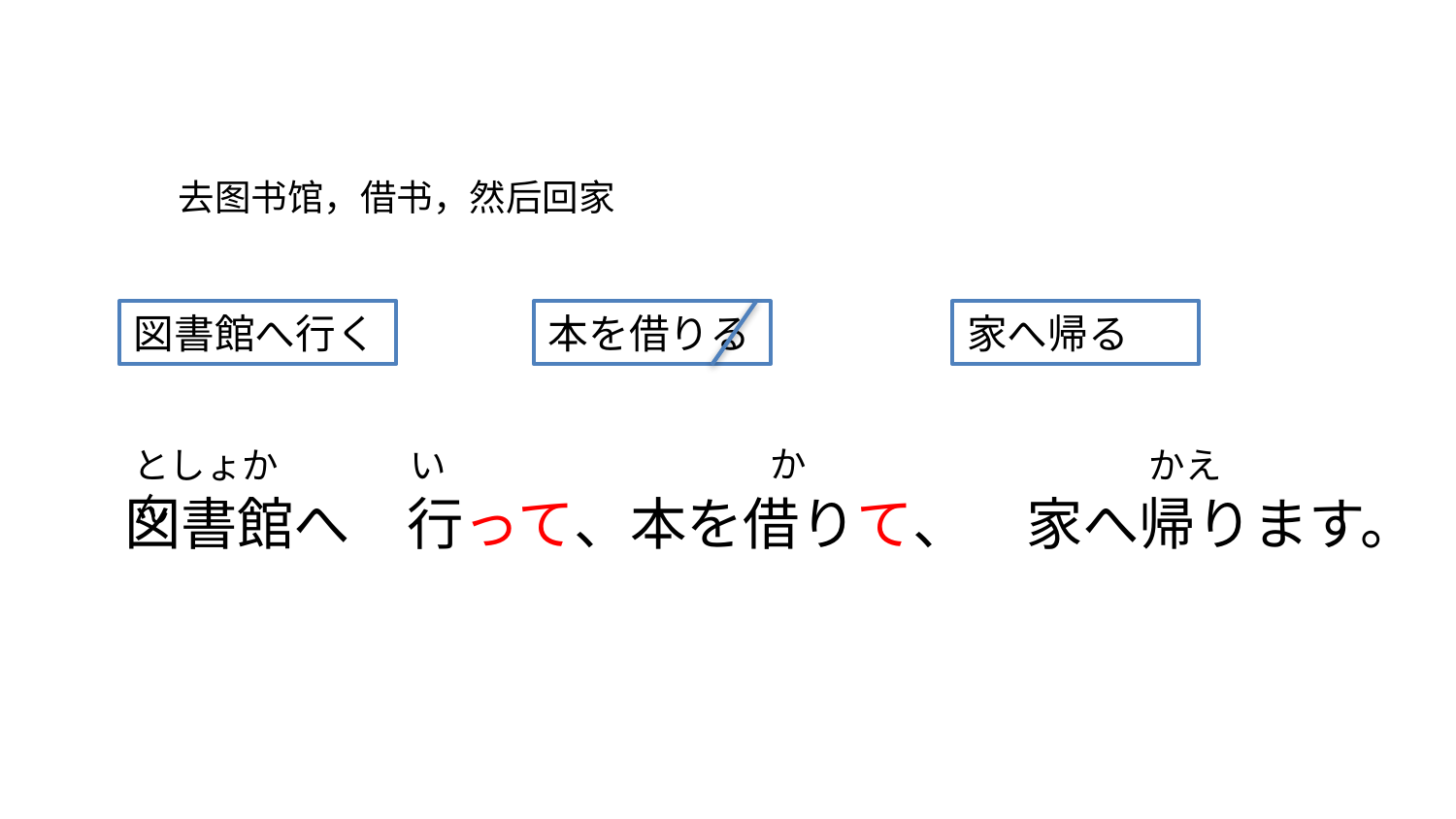

去图书馆，借书，然后回家
図書館へ行く
本を借りる
家へ帰る
か
としょかん
い
かえ
図書館へ　行って、本を借りて、　家へ帰ります。